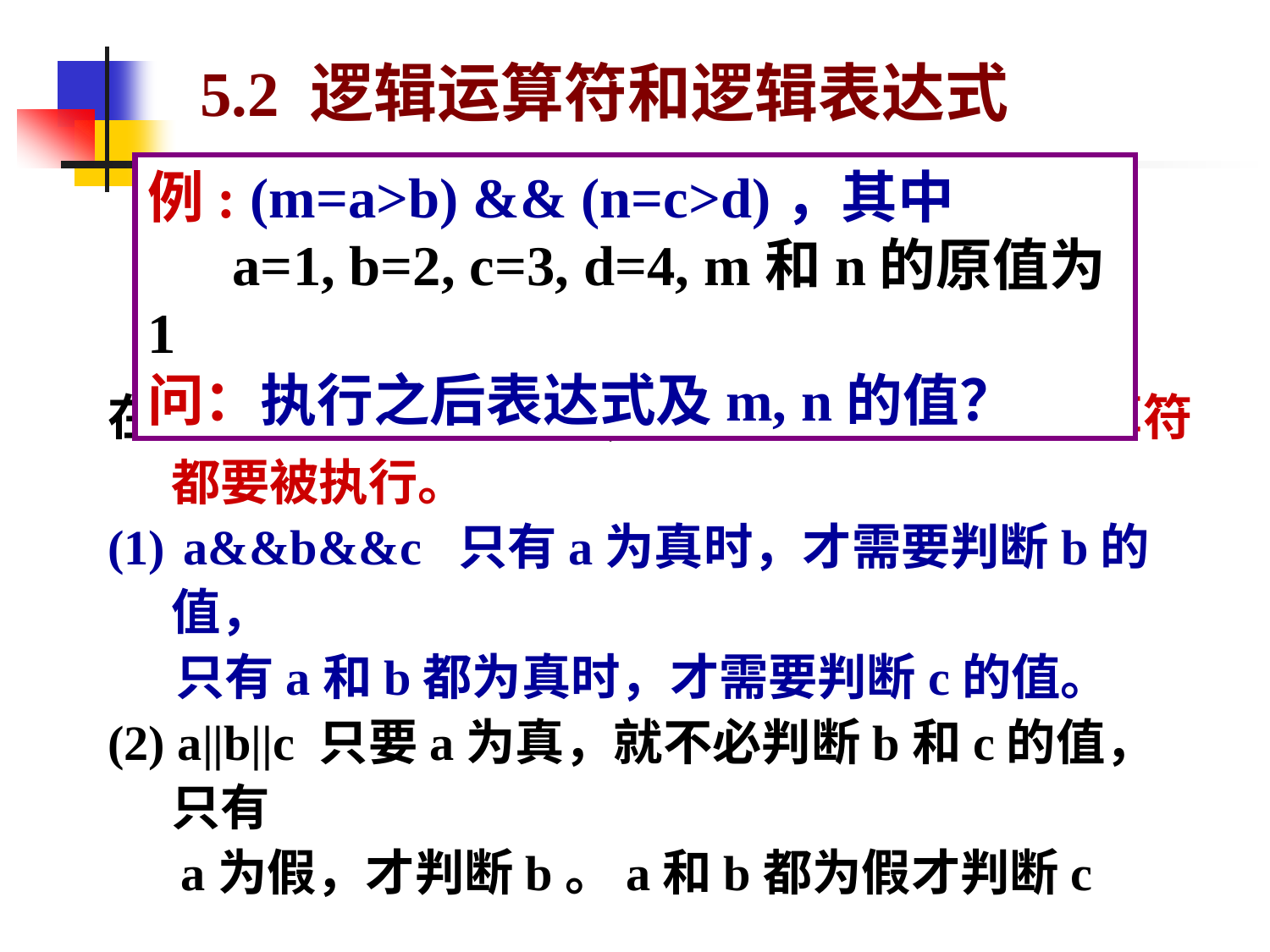

# 5.2 逻辑运算符和逻辑表达式
例: (m=a>b) && (n=c>d)，其中
      a=1, b=2, c=3, d=4, m和n的原值为1
问：执行之后表达式及m, n的值？
在逻辑表达式的求解中，并不是所有的逻辑运算符都要被执行。
 a&&b&&c  只有a为真时，才需要判断b的值，
     只有a和b都为真时，才需要判断c的值。
(2) a||b||c 只要a为真，就不必判断b和c的值，只有
      a为假，才判断b。a和b都为假才判断c